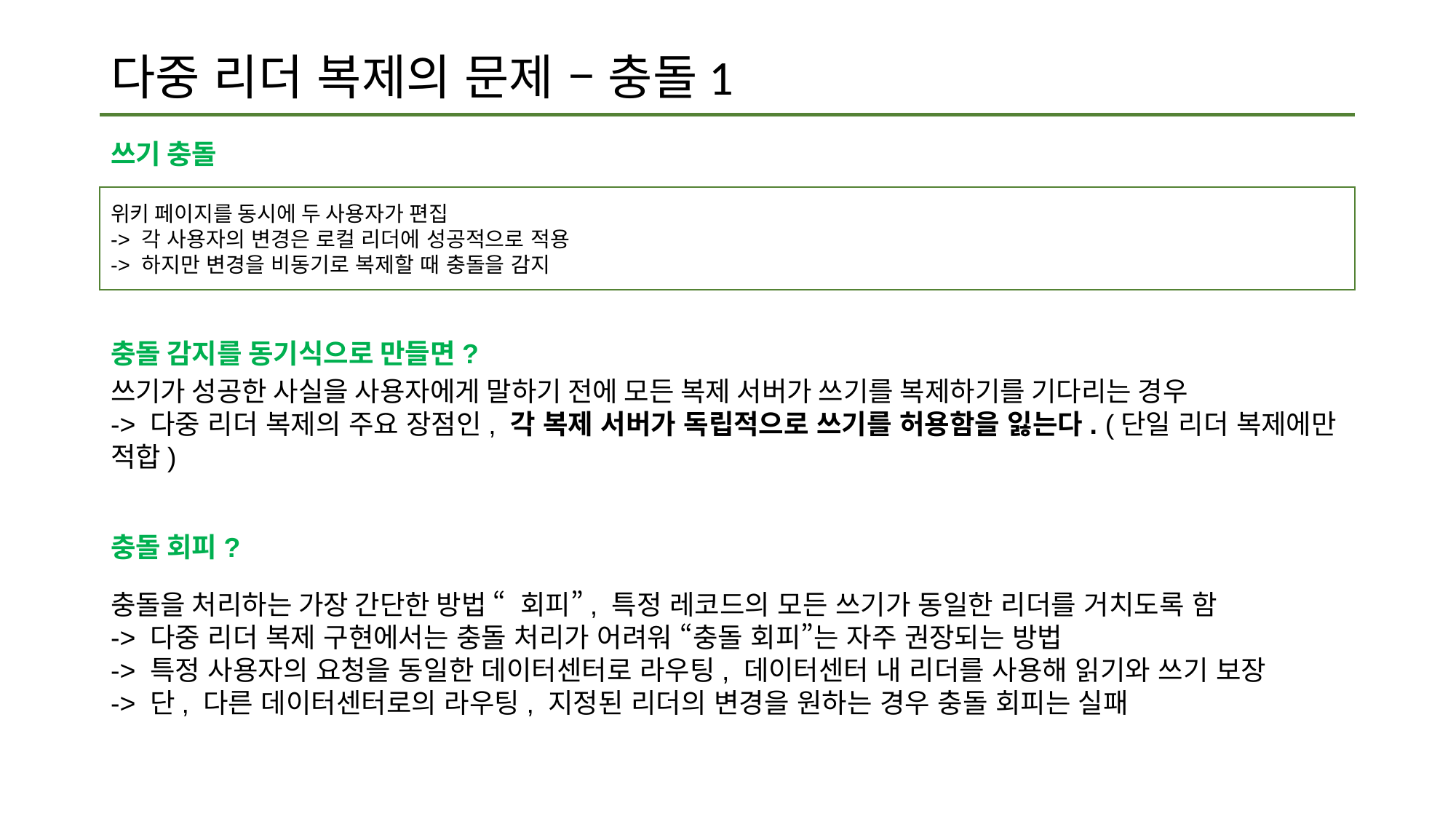

# 다중 리더 복제의 문제 – 충돌1
쓰기 충돌
위키 페이지를 동시에 두 사용자가 편집
-> 각 사용자의 변경은 로컬 리더에 성공적으로 적용
-> 하지만 변경을 비동기로 복제할 때 충돌을 감지
충돌 감지를 동기식으로 만들면?
쓰기가 성공한 사실을 사용자에게 말하기 전에 모든 복제 서버가 쓰기를 복제하기를 기다리는 경우
-> 다중 리더 복제의 주요 장점인, 각 복제 서버가 독립적으로 쓰기를 허용함을 잃는다. (단일 리더 복제에만 적합)
충돌 회피?
충돌을 처리하는 가장 간단한 방법 “회피”, 특정 레코드의 모든 쓰기가 동일한 리더를 거치도록 함
-> 다중 리더 복제 구현에서는 충돌 처리가 어려워 “충돌 회피”는 자주 권장되는 방법
-> 특정 사용자의 요청을 동일한 데이터센터로 라우팅, 데이터센터 내 리더를 사용해 읽기와 쓰기 보장
-> 단, 다른 데이터센터로의 라우팅, 지정된 리더의 변경을 원하는 경우 충돌 회피는 실패